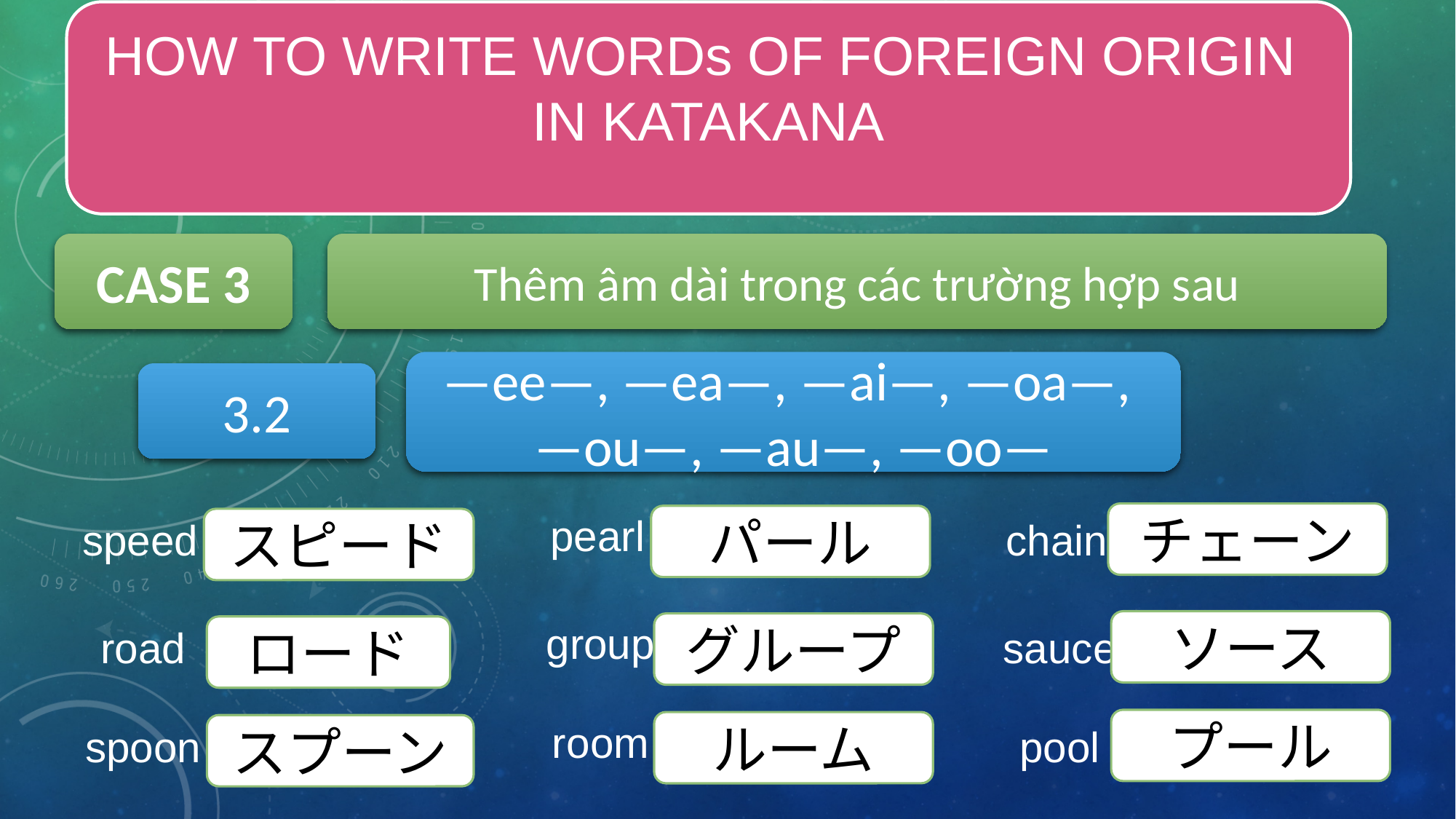

HOW TO WRITE WORDs OF FOREIGN ORIGIN
IN KATAKANA

CASE 3
Thêm âm dài trong các trường hợp sau
—ee—, —ea—, —ai—, —oa—,
—ou—, —au—, —oo—
3.2
pearl
speed
chain
チェーン
パール
スピード
group
road
sauce
ソース
グループ
ロード
room
spoon
pool
プール
ルーム
スプーン